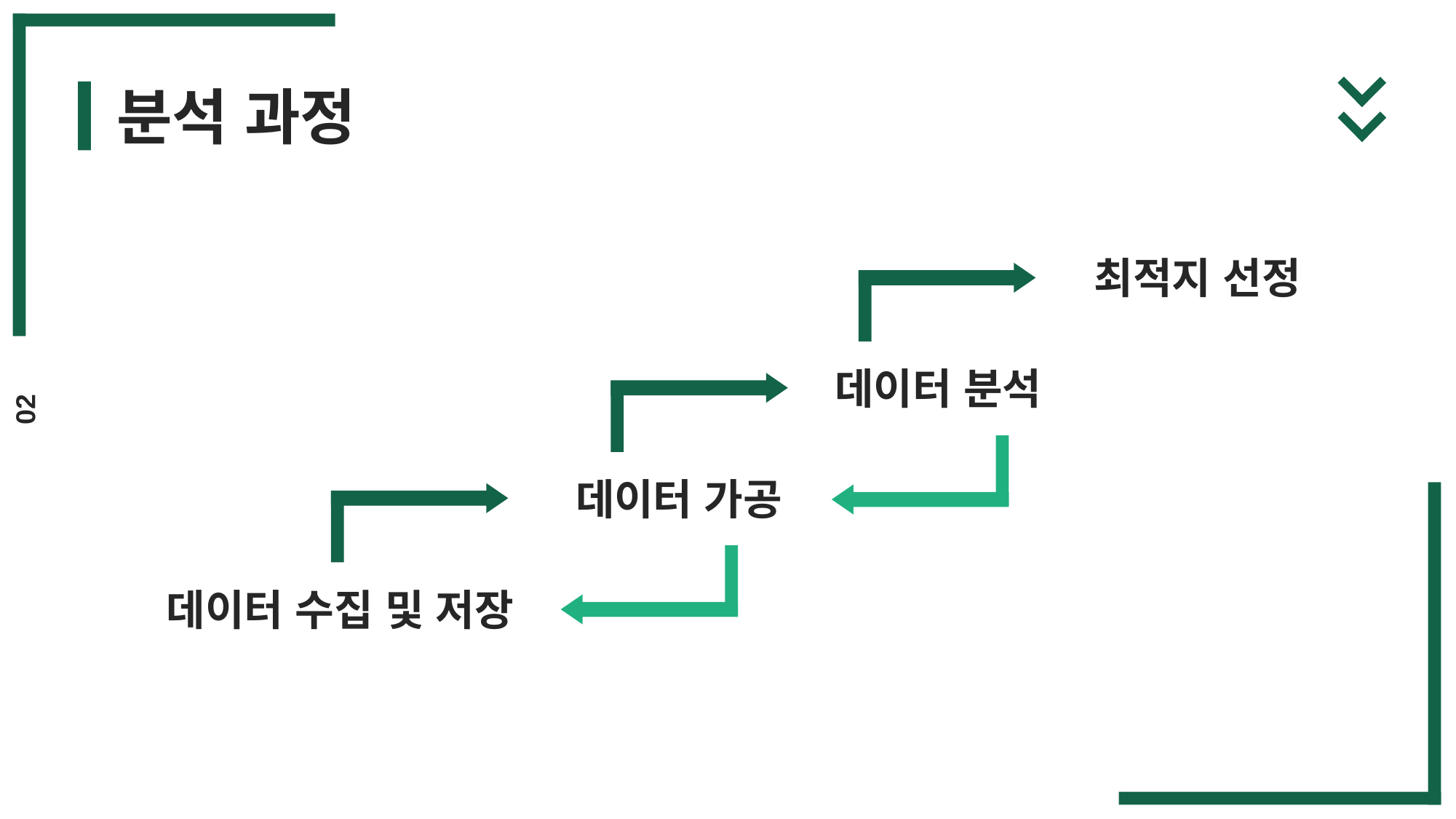

분석 과정

최적지 선정

데이터 분석

02

데이터 가공

데이터 수집 및 저장